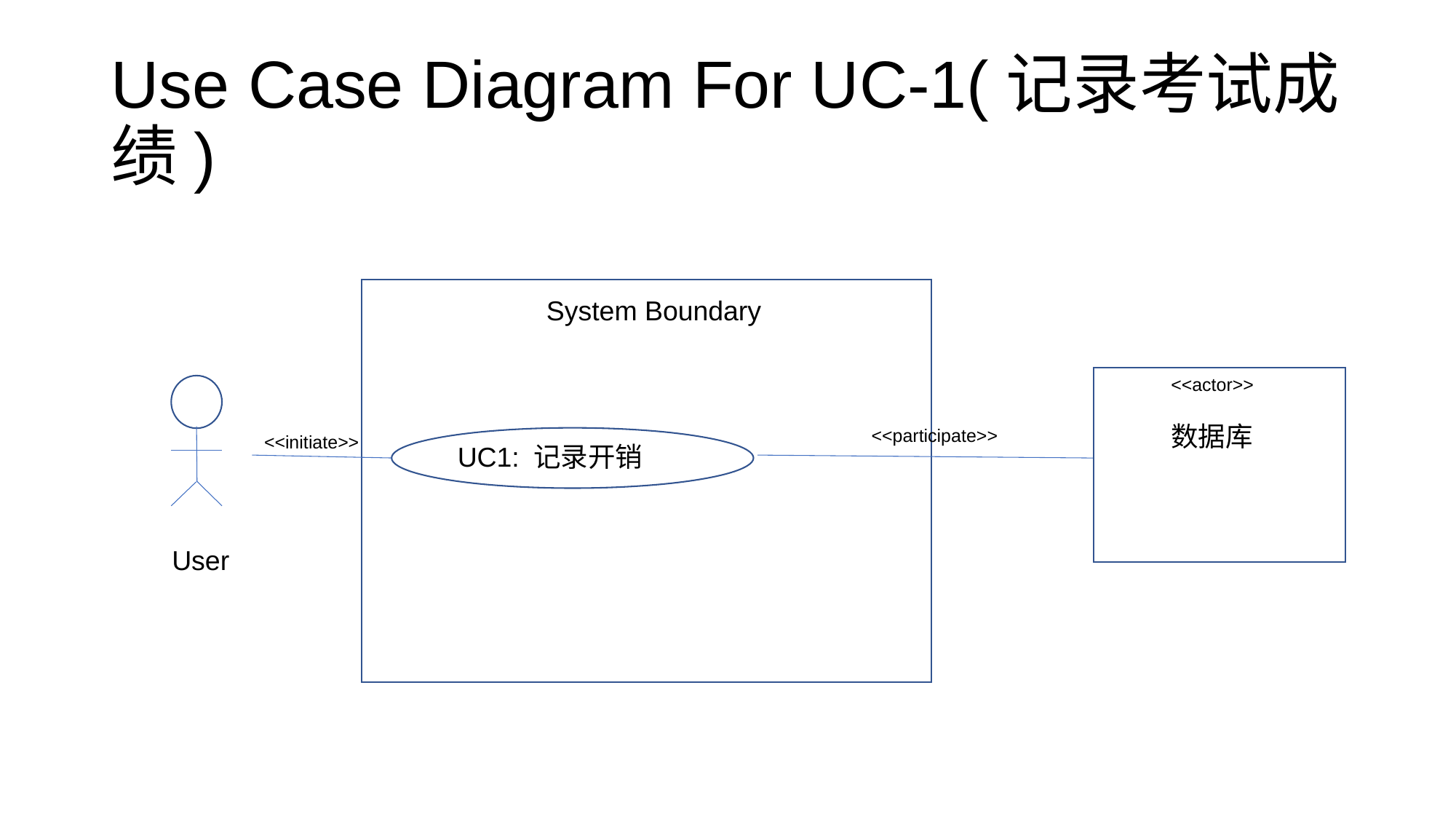

# Use Case Diagram For UC-1(记录考试成绩)

System Boundary

<<actor>>

数据库
<<participate>>
<<initiate>>

UC1: 记录开销
User